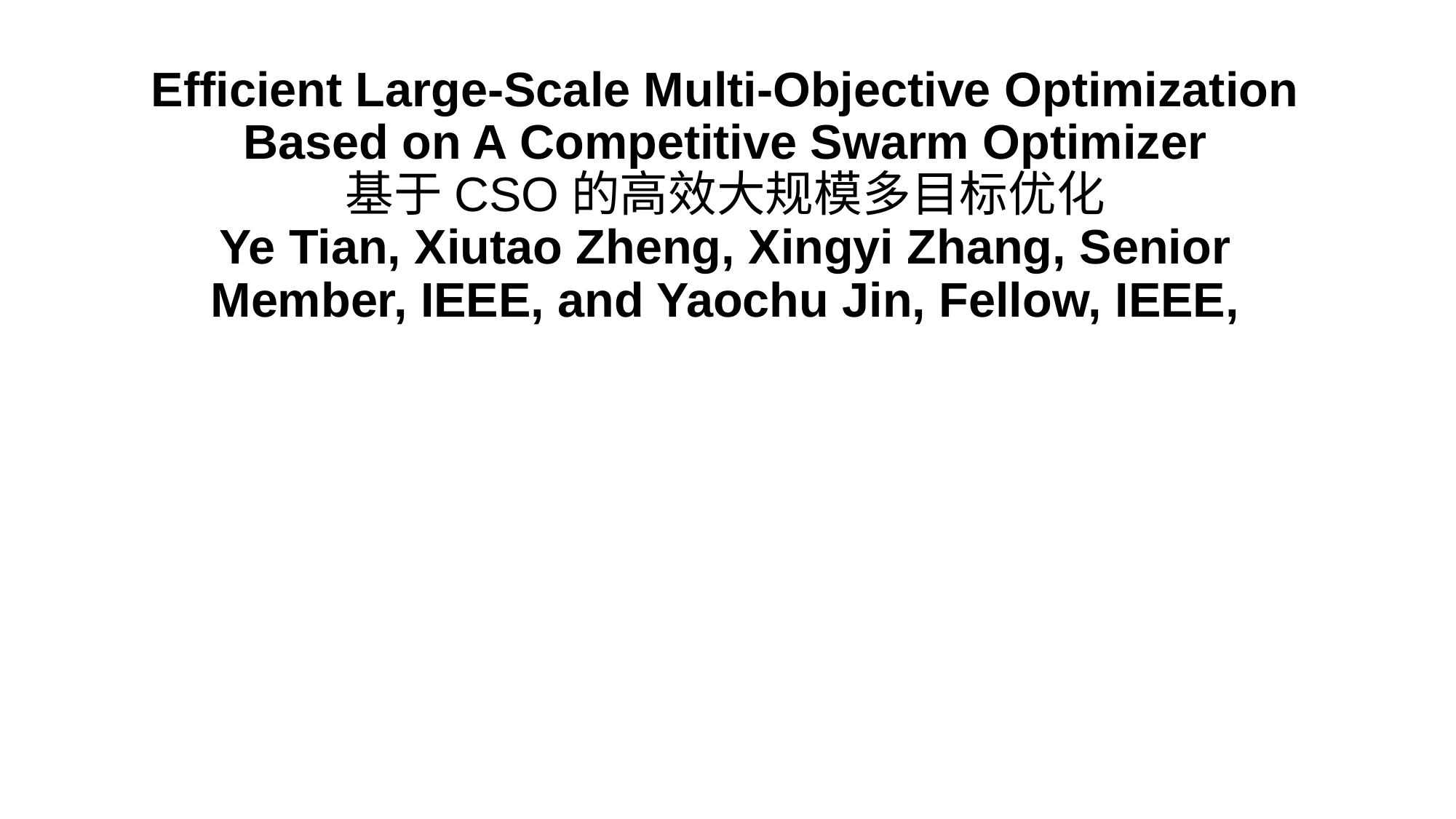

# Efficient Large-Scale Multi-Objective Optimization Based on A Competitive Swarm Optimizer 基于CSO的高效大规模多目标优化 Ye Tian, Xiutao Zheng, Xingyi Zhang, Senior Member, IEEE, and Yaochu Jin, Fellow, IEEE,